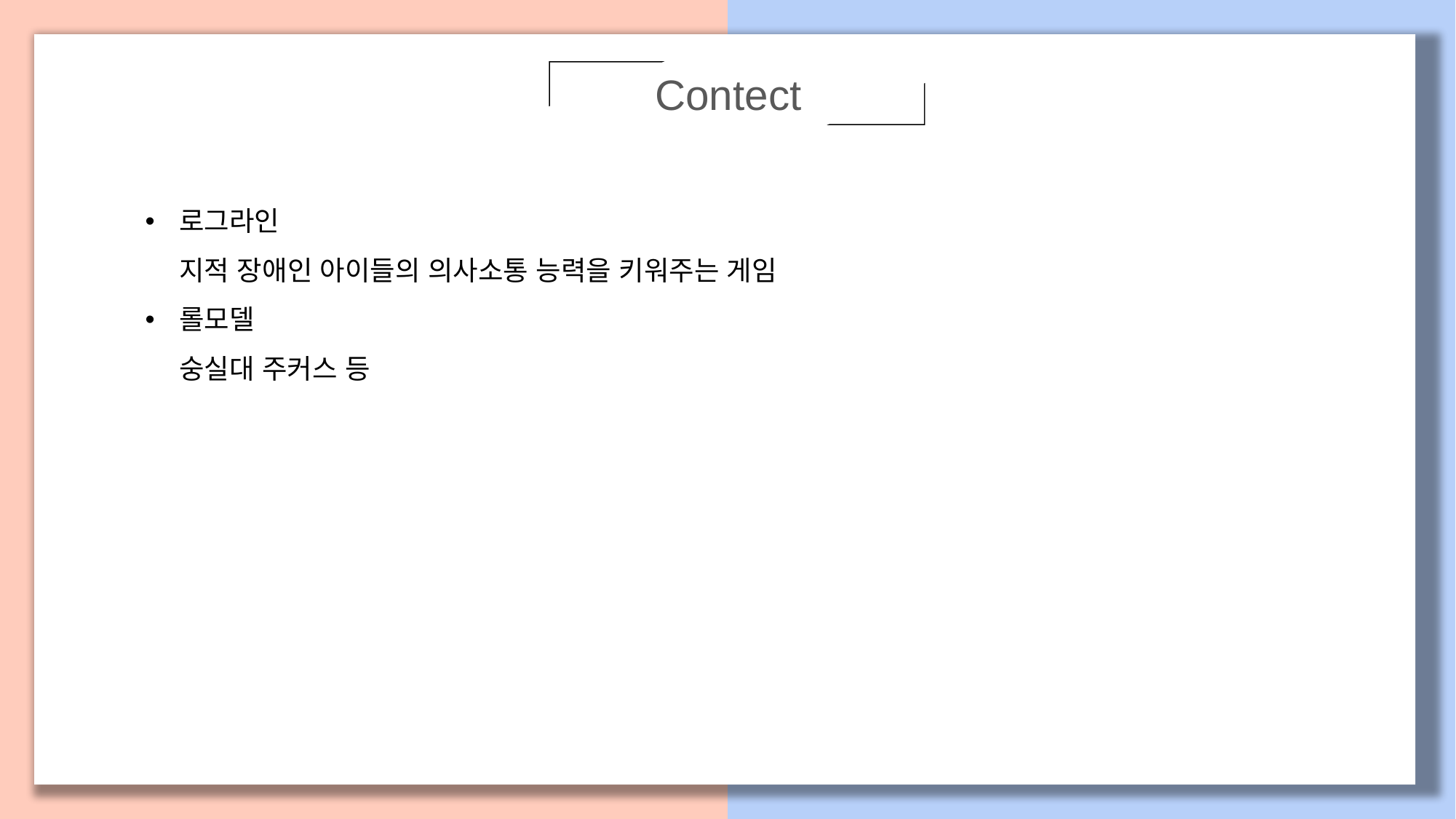

Contect

로그라인
지적 장애인 아이들의 의사소통 능력을 키워주는 게임
롤모델
숭실대 주커스 등